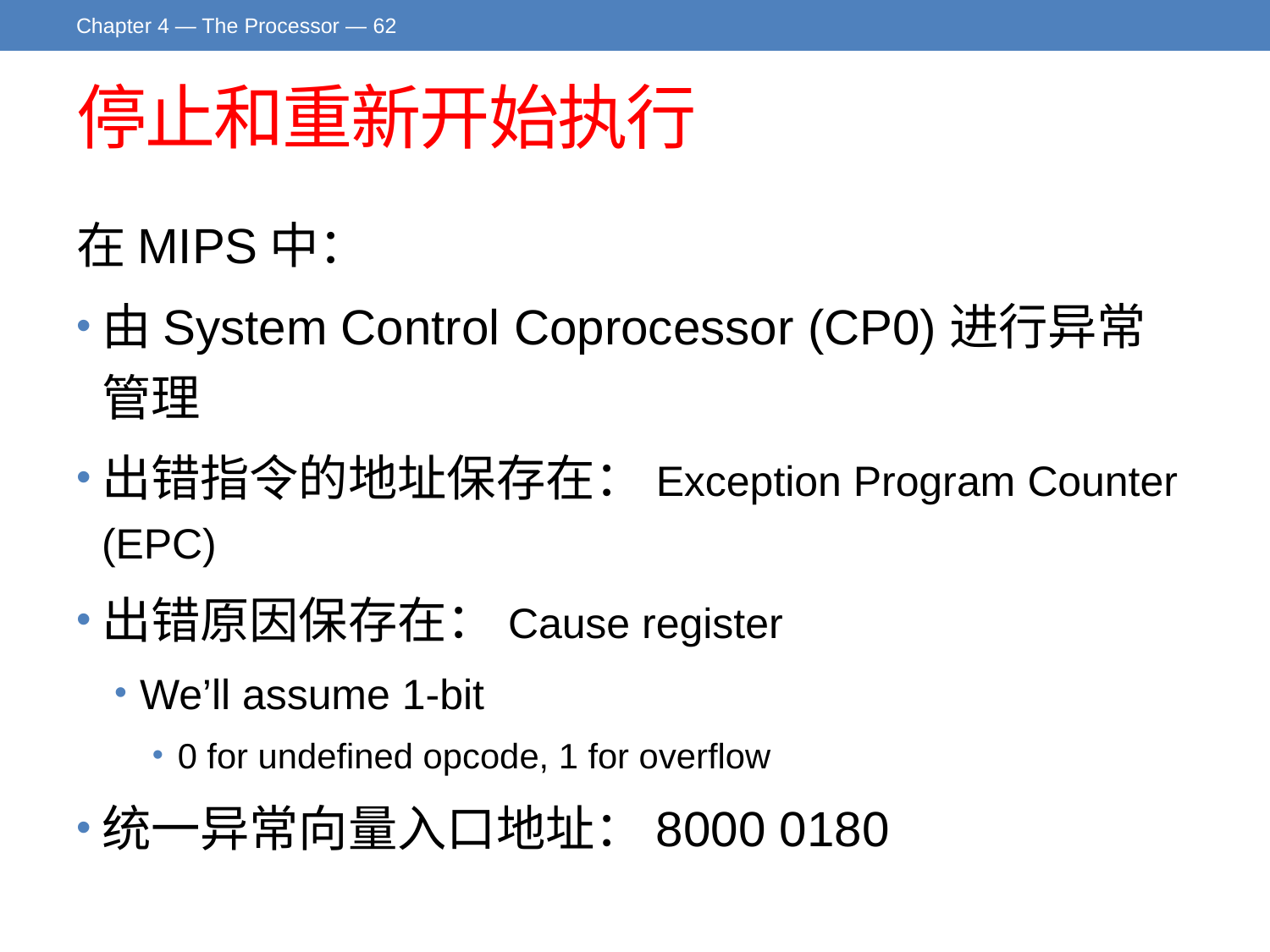

Chapter 4 — The Processor — 62
# 停止和重新开始执行
在MIPS中：
由System Control Coprocessor (CP0)进行异常管理
出错指令的地址保存在：Exception Program Counter (EPC)
出错原因保存在：Cause register
We’ll assume 1-bit
0 for undefined opcode, 1 for overflow
统一异常向量入口地址：8000 0180